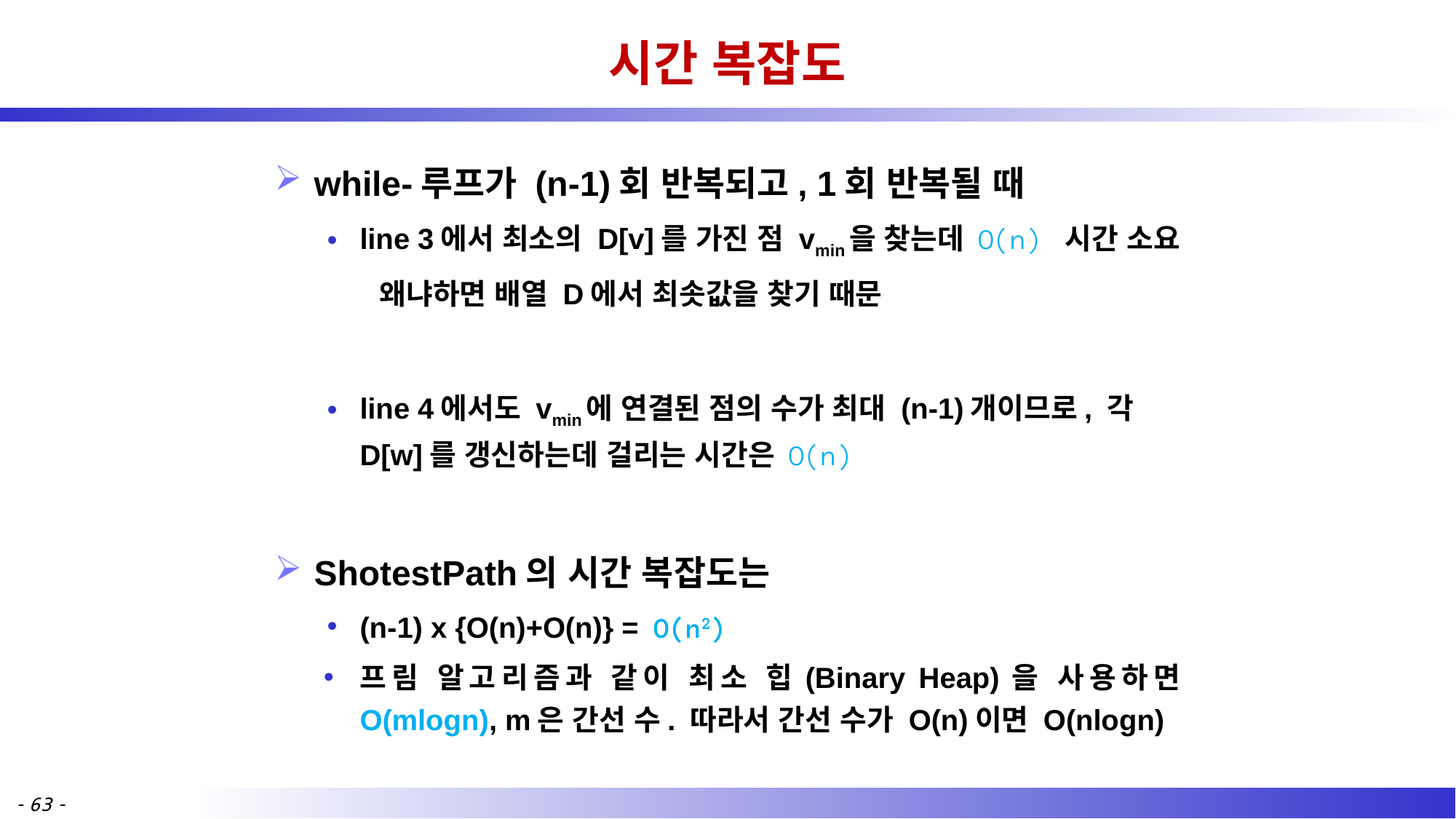

# 시간 복잡도
while-루프가 (n-1)회 반복되고, 1회 반복될 때
line 3에서 최소의 D[v]를 가진 점 vmin을 찾는데 O(n) 시간 소요
왜냐하면 배열 D에서 최솟값을 찾기 때문

line 4에서도 vmin에 연결된 점의 수가 최대 (n-1)개이므로, 각 D[w]를 갱신하는데 걸리는 시간은 O(n)

ShotestPath의 시간 복잡도는
(n-1) x {O(n)+O(n)} = O(n2)
프림 알고리즘과 같이 최소 힙(Binary Heap)을 사용하면 O(mlogn), m은 간선 수. 따라서 간선 수가 O(n)이면 O(nlogn)

- 63 -